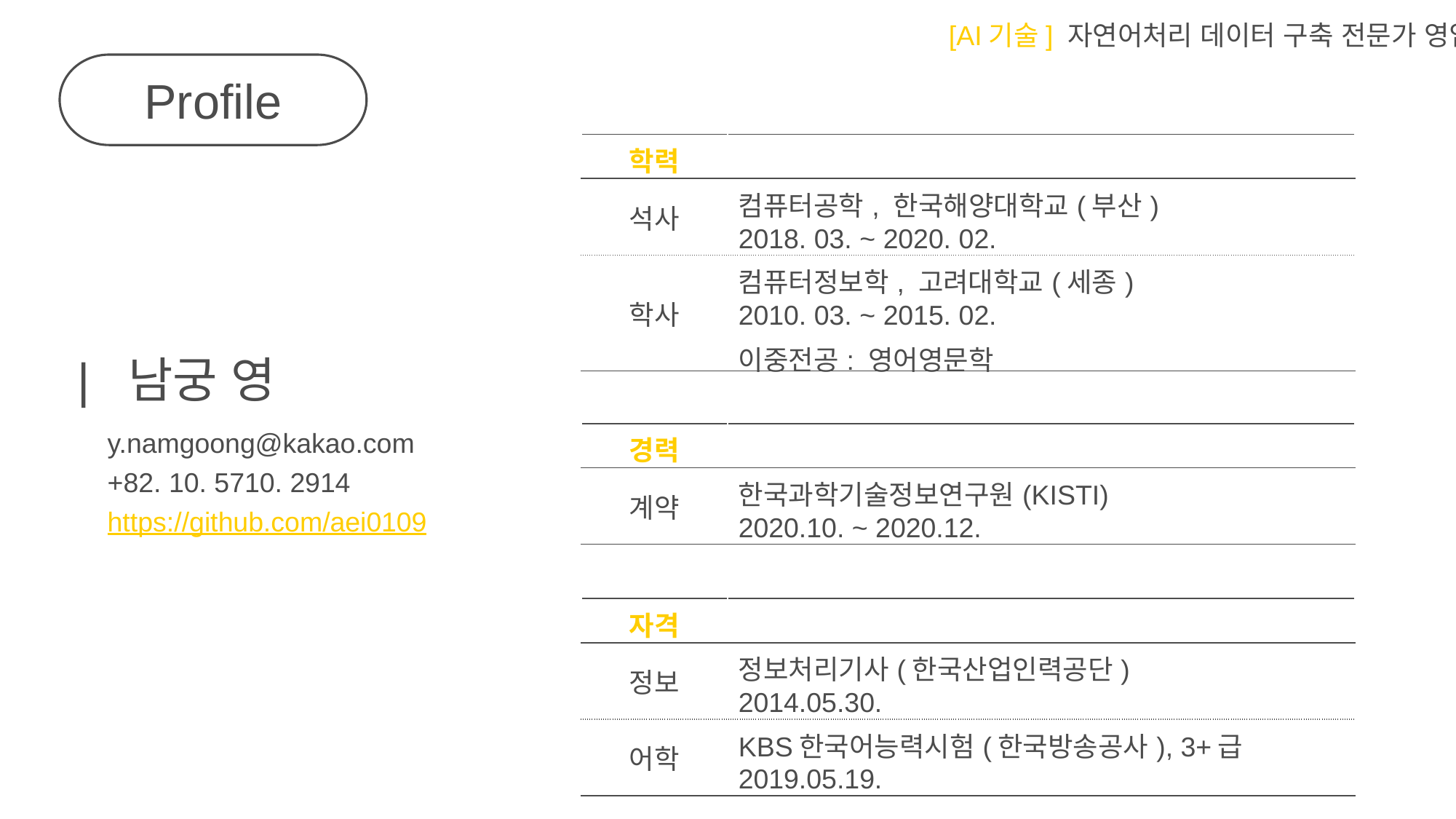

Profile
| 학력 |  |
| --- | --- |
| 석사 | 컴퓨터공학, 한국해양대학교(부산) 2018. 03. ~ 2020. 02. |
| 학사 | 컴퓨터정보학, 고려대학교(세종) 2010. 03. ~ 2015. 02. 이중전공: 영어영문학 |
|  남궁 영
y.namgoong@kakao.com
+82. 10. 5710. 2914
https://github.com/aei0109
| 경력 |  |
| --- | --- |
| 계약 | 한국과학기술정보연구원(KISTI) 2020.10. ~ 2020.12. |
| 자격 |  |
| --- | --- |
| 정보 | 정보처리기사(한국산업인력공단) 2014.05.30. |
| 어학 | KBS한국어능력시험(한국방송공사), 3+급 2019.05.19. |